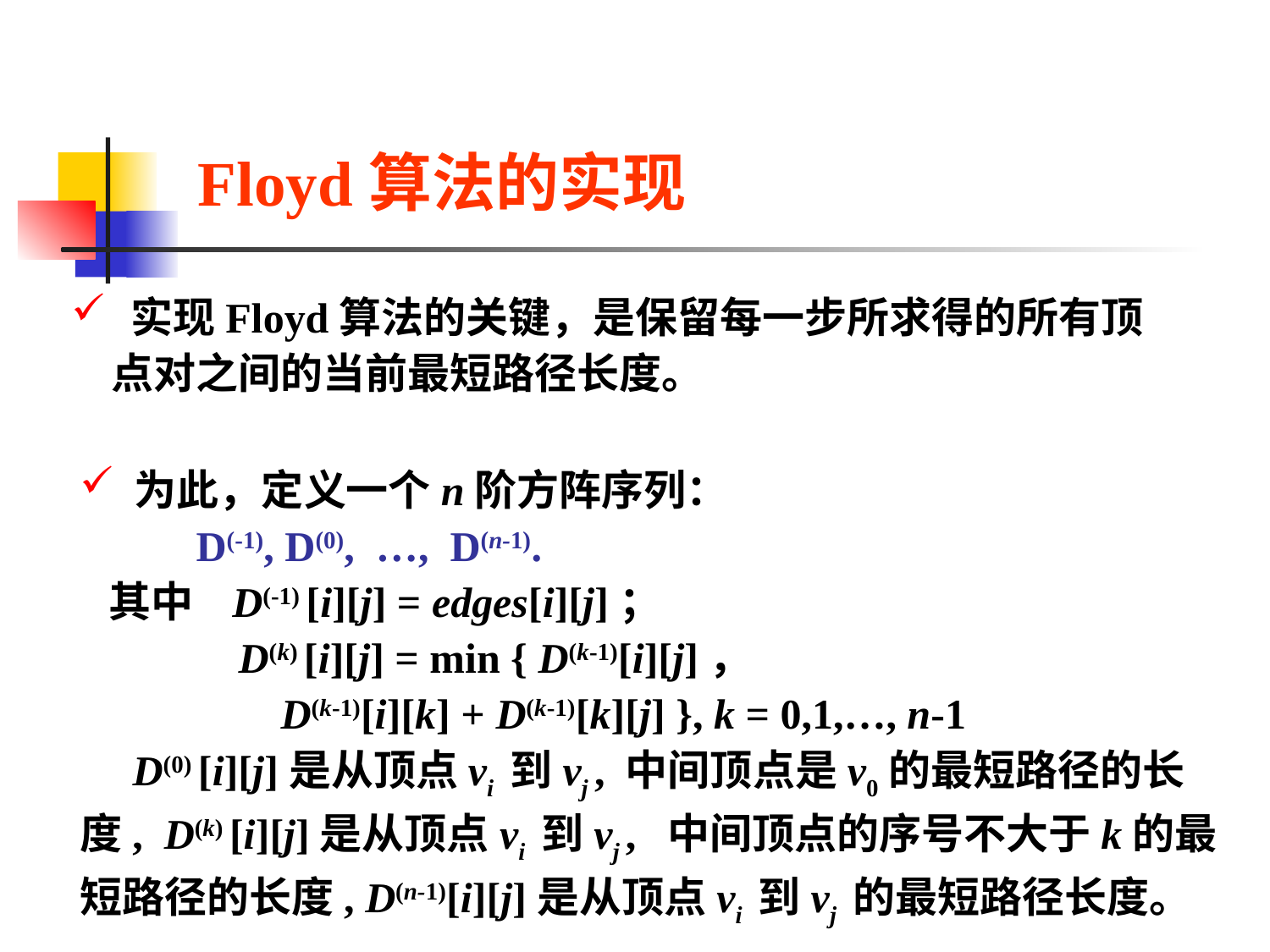

Floyd算法的实现

 实现Floyd算法的关键，是保留每一步所求得的所有顶点对之间的当前最短路径长度。
 为此，定义一个n阶方阵序列：
           D(-1), D(0),  …,  D(n-1).
  其中   D(-1) [i][j] = edges[i][j]；
     	   D(k) [i][j] = min { D(k-1)[i][j]，
                   D(k-1)[i][k] + D(k-1)[k][j] }, k = 0,1,…, n-1
     D(0) [i][j]是从顶点vi 到vj , 中间顶点是v0的最短路径的长度,  D(k) [i][j]是从顶点vi 到vj ,  中间顶点的序号不大于k的最短路径的长度, D(n-1)[i][j]是从顶点vi 到vj 的最短路径长度。